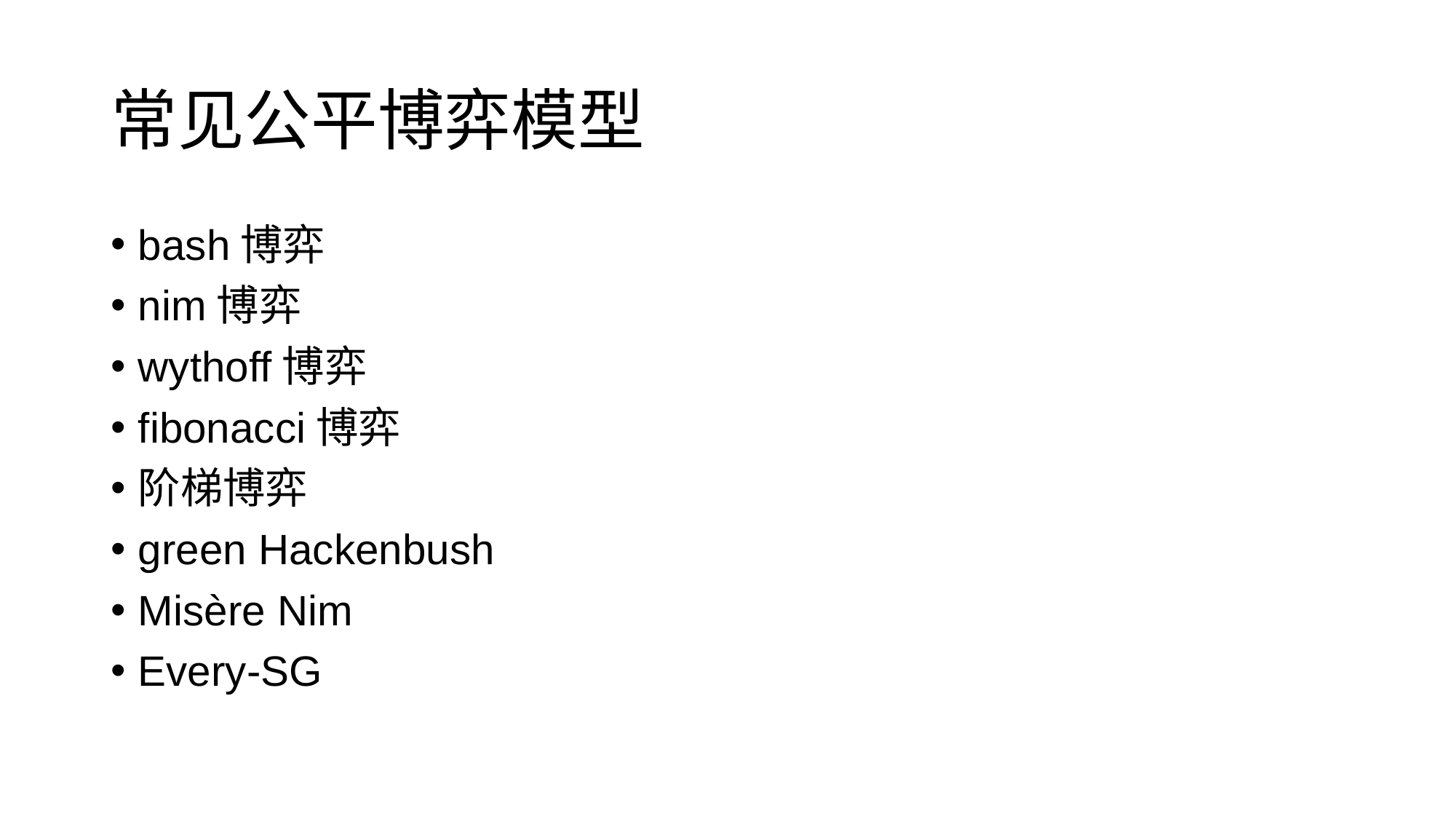

# 常见公平博弈模型
bash博弈
nim博弈
wythoff博弈
fibonacci博弈
阶梯博弈
green Hackenbush
Misère Nim
Every-SG